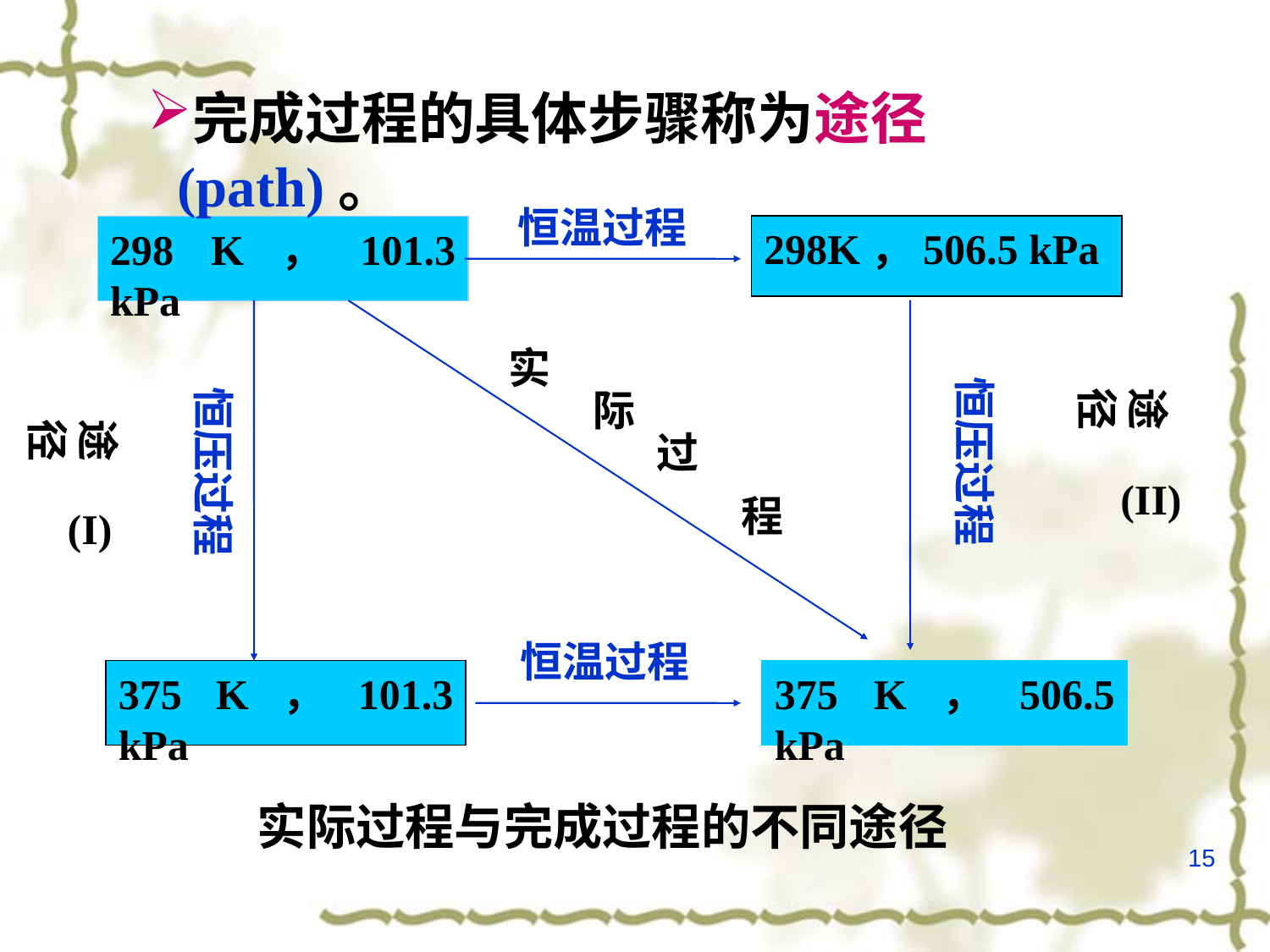

完成过程的具体步骤称为途径(path)。
恒温过程
298K，506.5 kPa
298 K，101.3 kPa

实
恒压过程
恒压过程
途径
际

途径
过
(II)
程
(I)

恒温过程
375 K，101.3 kPa
375 K，506.5 kPa

 实际过程与完成过程的不同途径
15